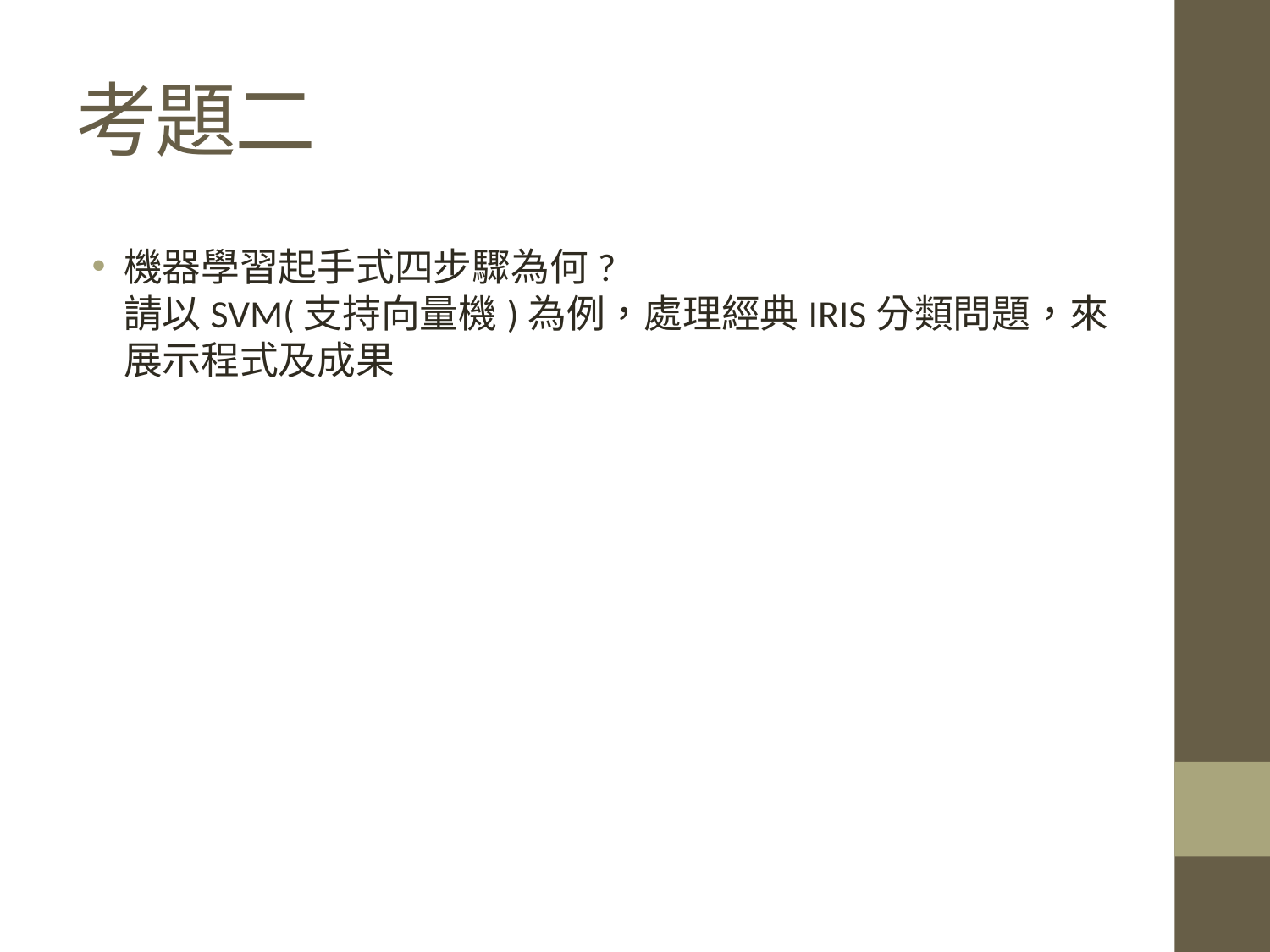

考題二
機器學習起手式四步驟為何?
請以SVM(支持向量機)為例，處理經典IRIS分類問題，來展示程式及成果